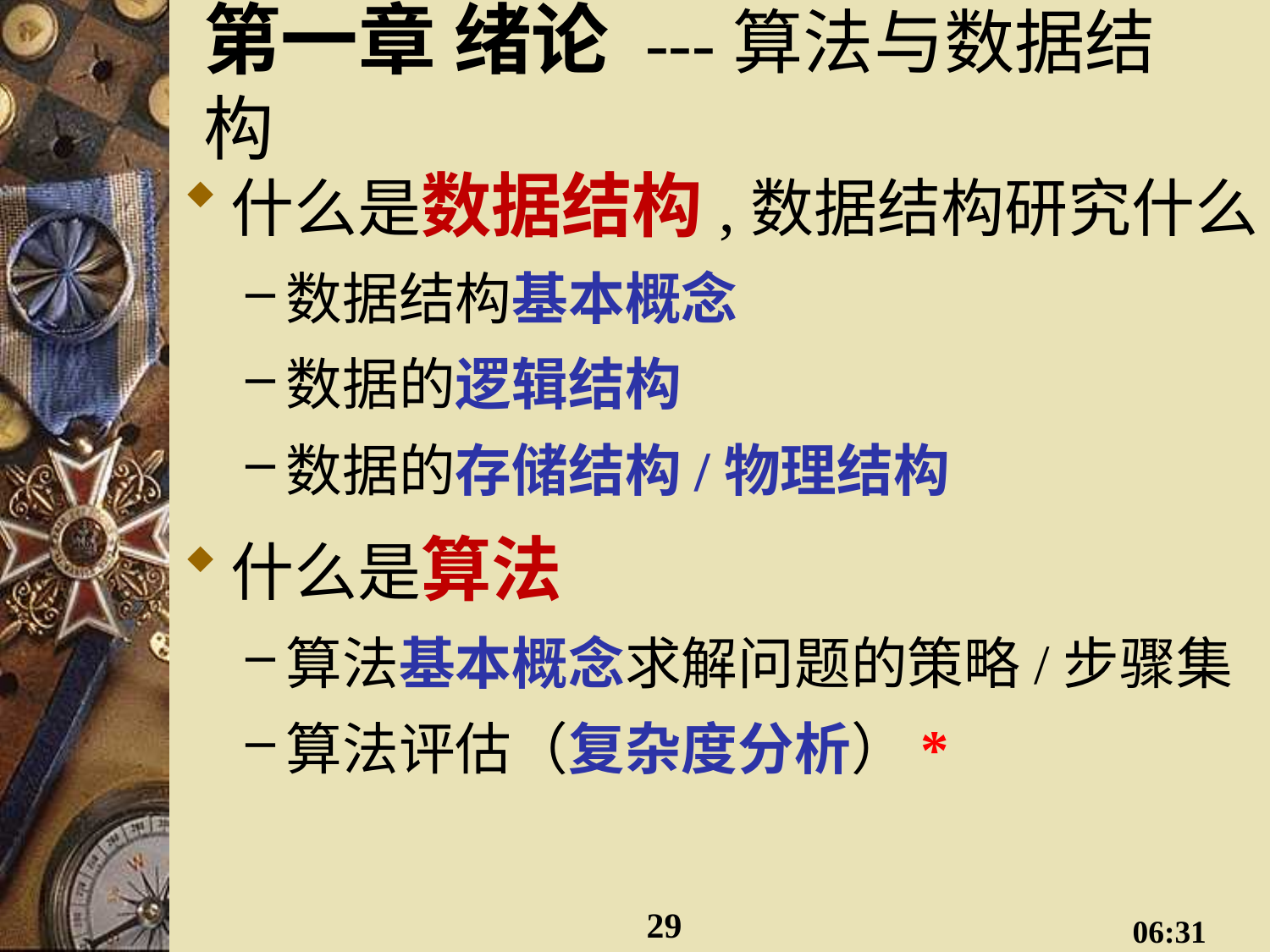

# 第一章 绪论 ---算法与数据结构
什么是数据结构,数据结构研究什么
数据结构基本概念
数据的逻辑结构
数据的存储结构/物理结构
什么是算法
算法基本概念求解问题的策略/步骤集
算法评估（复杂度分析）*